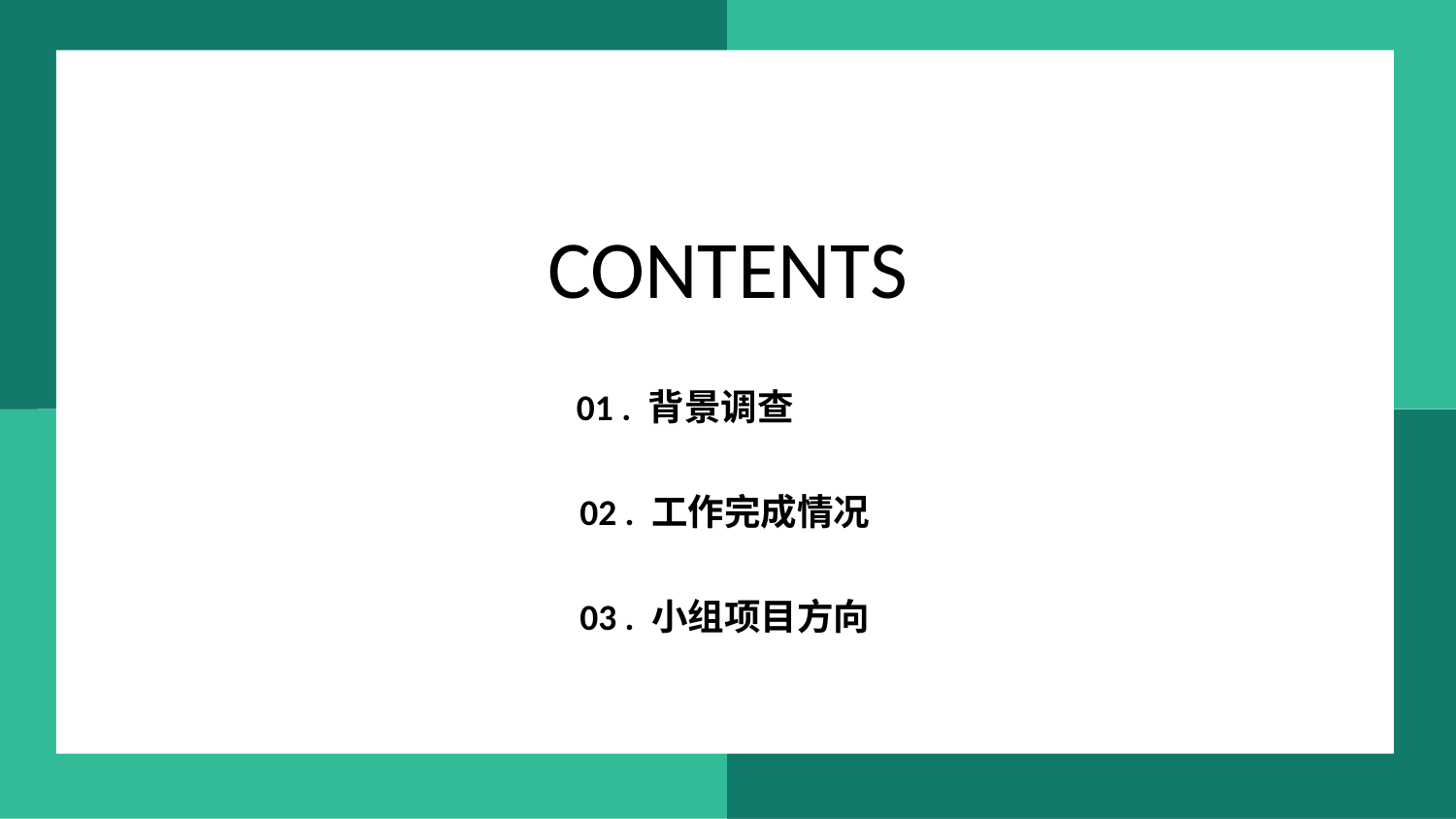

CONTENTS
01 . 背景调查
02 . 工作完成情况
03 . 小组项目方向